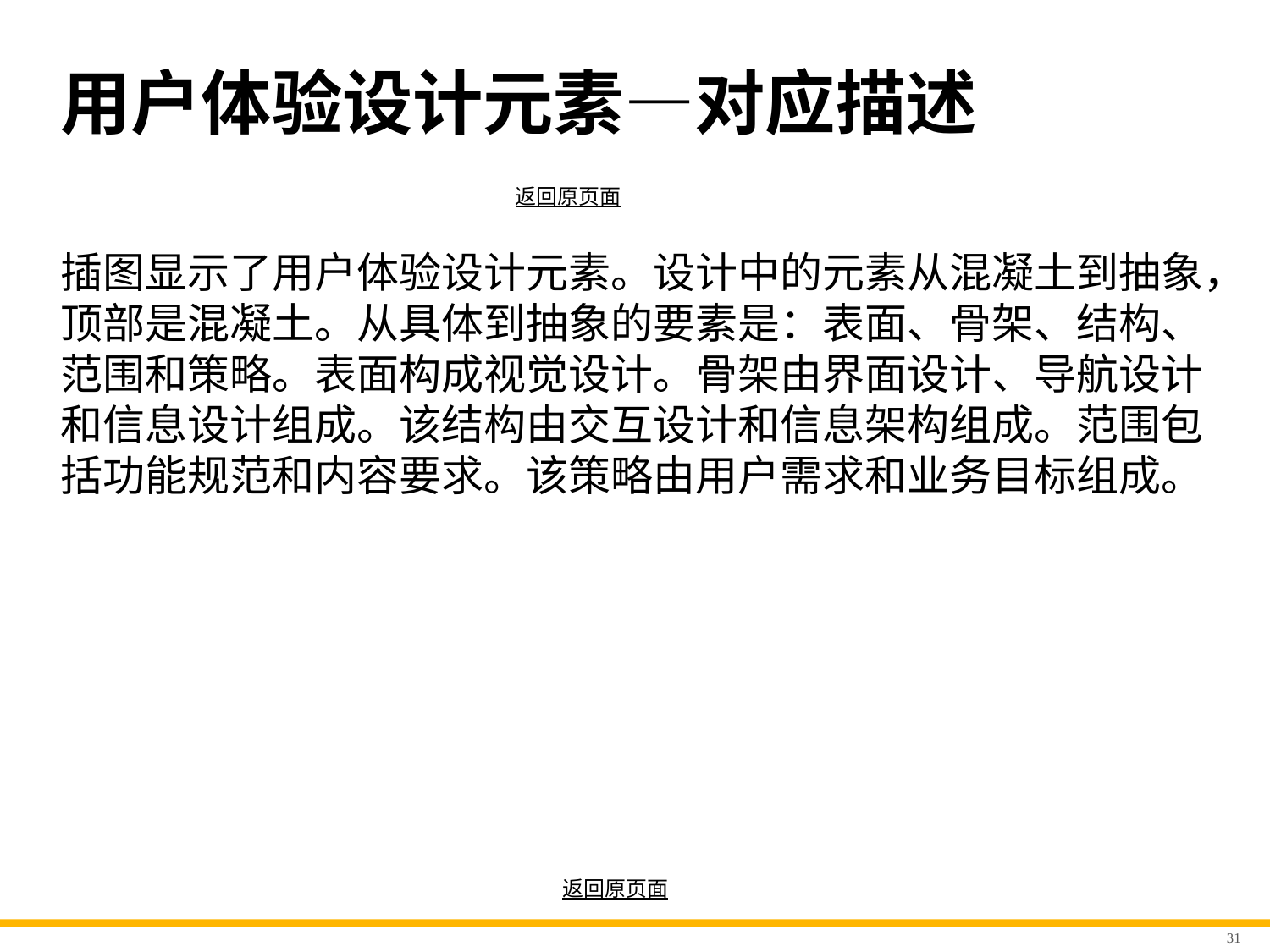

# 用户体验设计元素—对应描述
返回原页面
插图显示了用户体验设计元素。设计中的元素从混凝土到抽象，顶部是混凝土。从具体到抽象的要素是：表面、骨架、结构、范围和策略。表面构成视觉设计。骨架由界面设计、导航设计和信息设计组成。该结构由交互设计和信息架构组成。范围包括功能规范和内容要求。该策略由用户需求和业务目标组成。
返回原页面
31